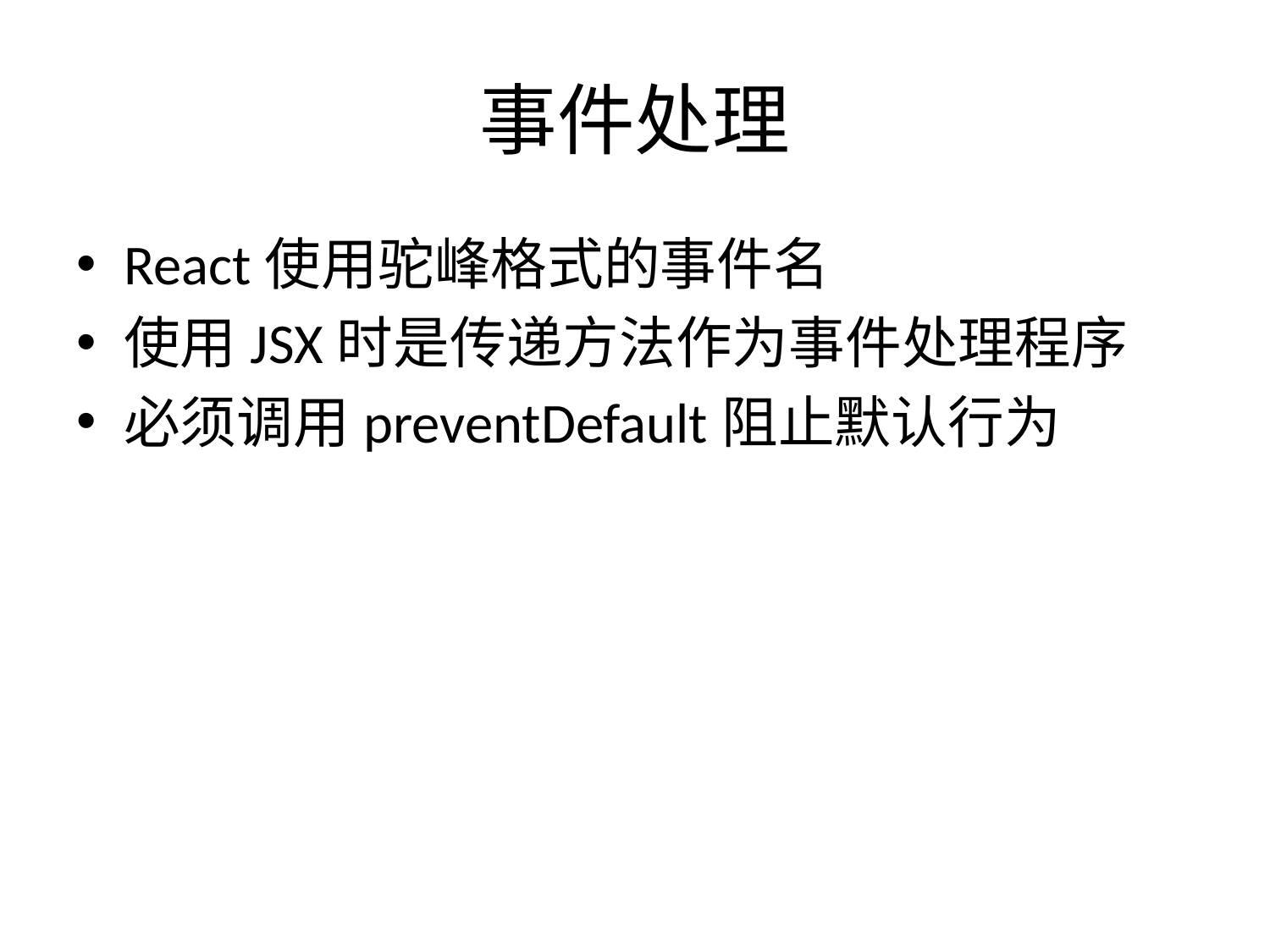

# 事件处理
React使用驼峰格式的事件名
使用JSX时是传递方法作为事件处理程序
必须调用preventDefault阻止默认行为